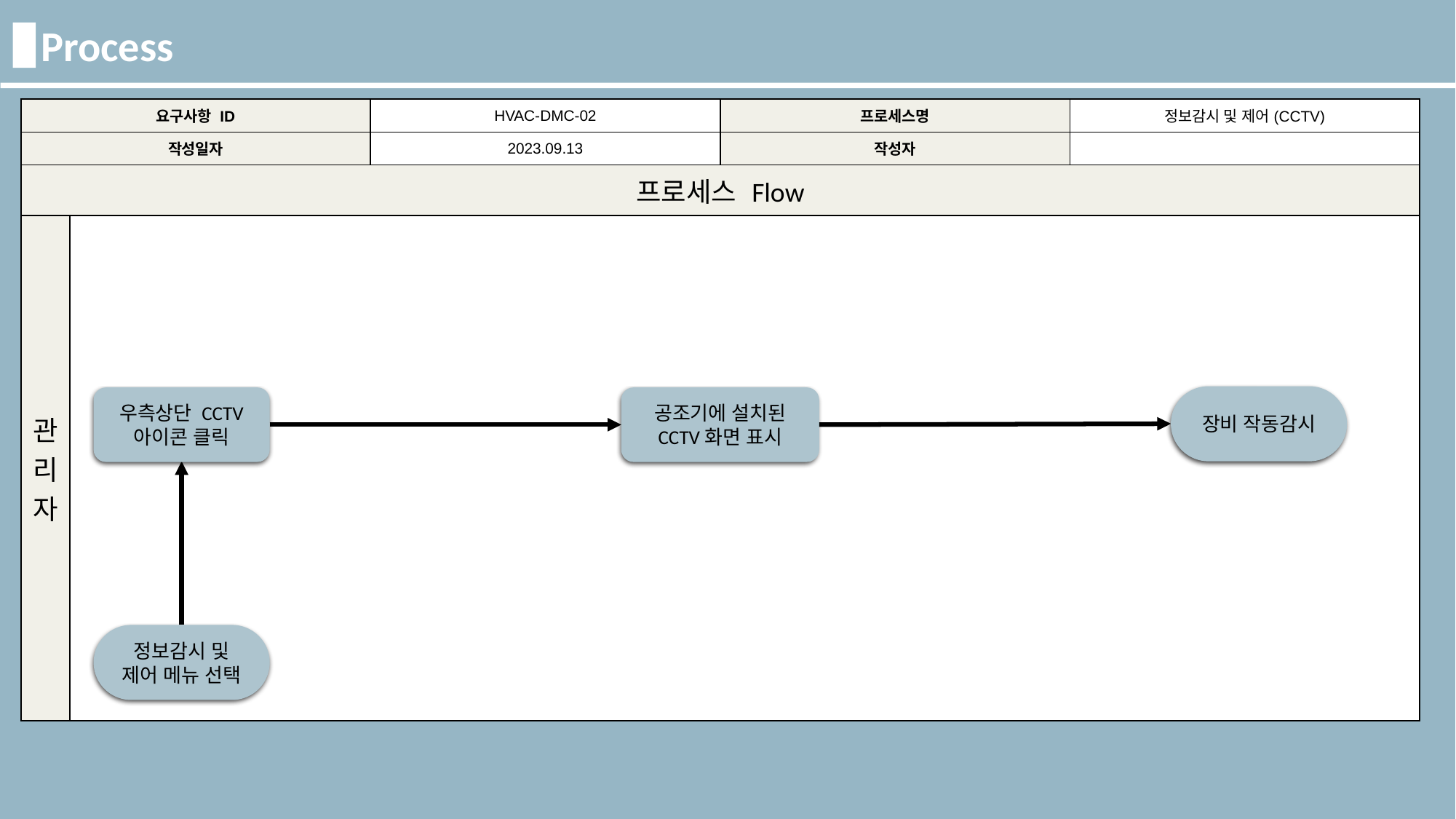

Process

| 요구사항 ID |  | HVAC-DMC-02 | 프로세스명 | 정보감시 및 제어(CCTV) |
| --- | --- | --- | --- | --- |
| 작성일자 |  | 2023.09.13 | 작성자 |  |
| 프로세스 Flow |  |  |  |  |
| 관리자 |  |  |  |  |
장비 작동감시
우측상단 CCTV 아이콘 클릭
공조기에 설치된
CCTV화면 표시
정보감시 및 제어 메뉴 선택